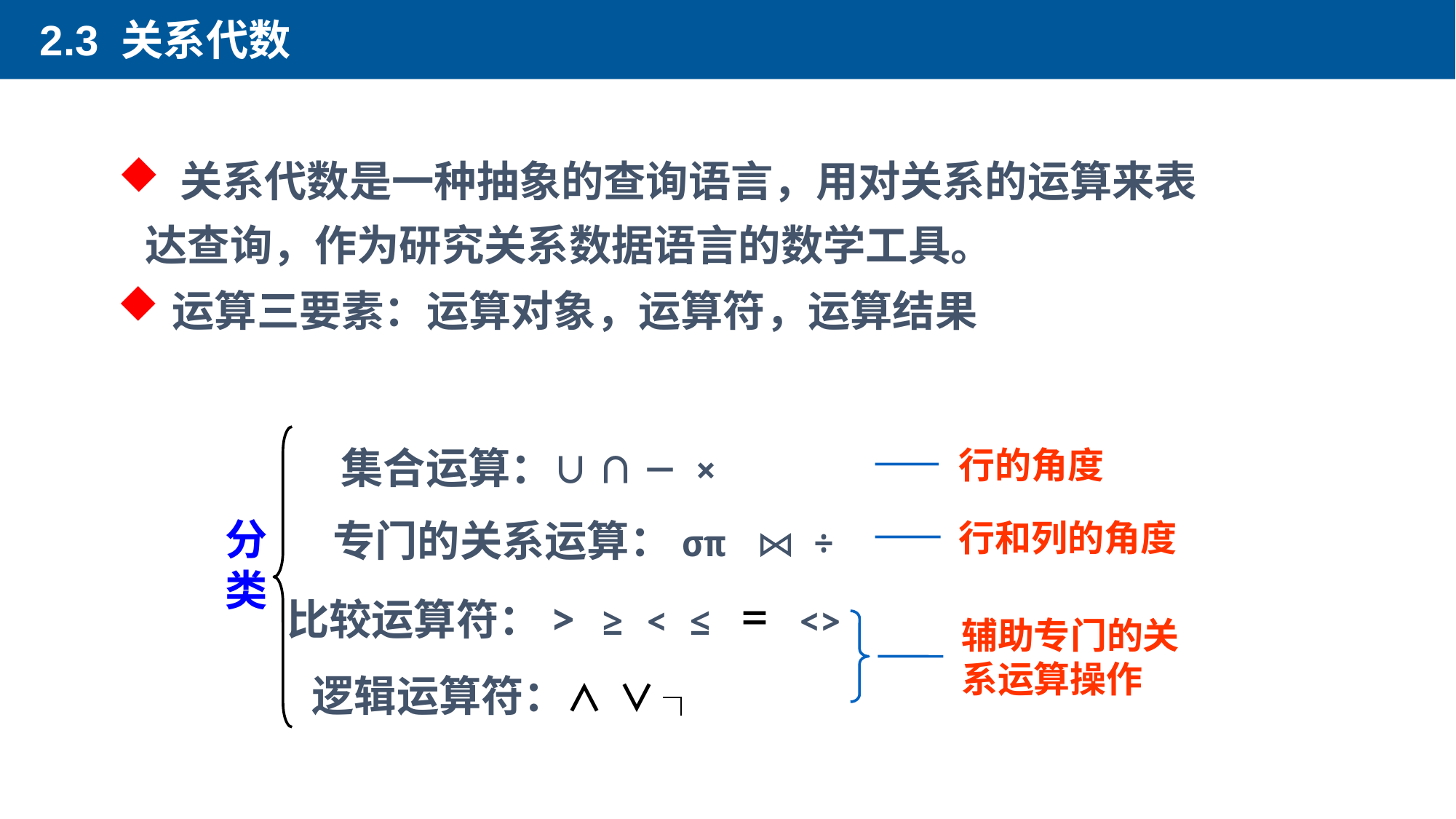

2.3 关系代数
 关系代数是一种抽象的查询语言，用对关系的运算来表达查询，作为研究关系数据语言的数学工具。
运算三要素：运算对象，运算符，运算结果

分
类
 集合运算：∪ ∩ － ×
 专门的关系运算：σπ    ÷

比较运算符：> ≥ < ≤ = <>
逻辑运算符：∧  ∨ ┐
行的角度

行和列的角度

辅助专门的关系运算操作